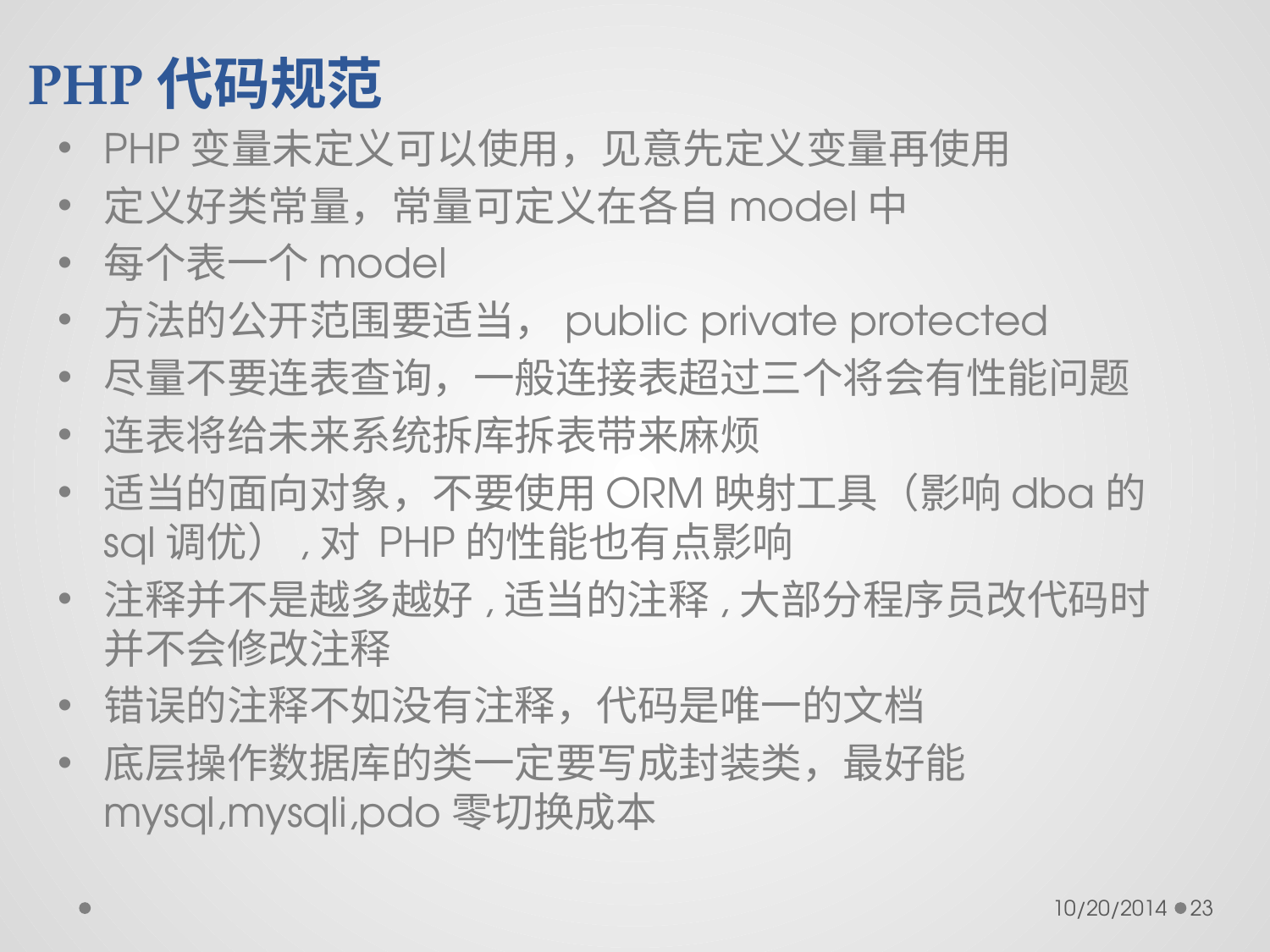

PHP代码规范
PHP变量未定义可以使用，见意先定义变量再使用
定义好类常量，常量可定义在各自model中
每个表一个model
方法的公开范围要适当，public private protected
尽量不要连表查询，一般连接表超过三个将会有性能问题
连表将给未来系统拆库拆表带来麻烦
适当的面向对象，不要使用ORM映射工具（影响dba的sql调优）,对 PHP的性能也有点影响
注释并不是越多越好,适当的注释,大部分程序员改代码时并不会修改注释
错误的注释不如没有注释，代码是唯一的文档
底层操作数据库的类一定要写成封装类，最好能mysql,mysqli,pdo零切换成本
10/20/2014
23